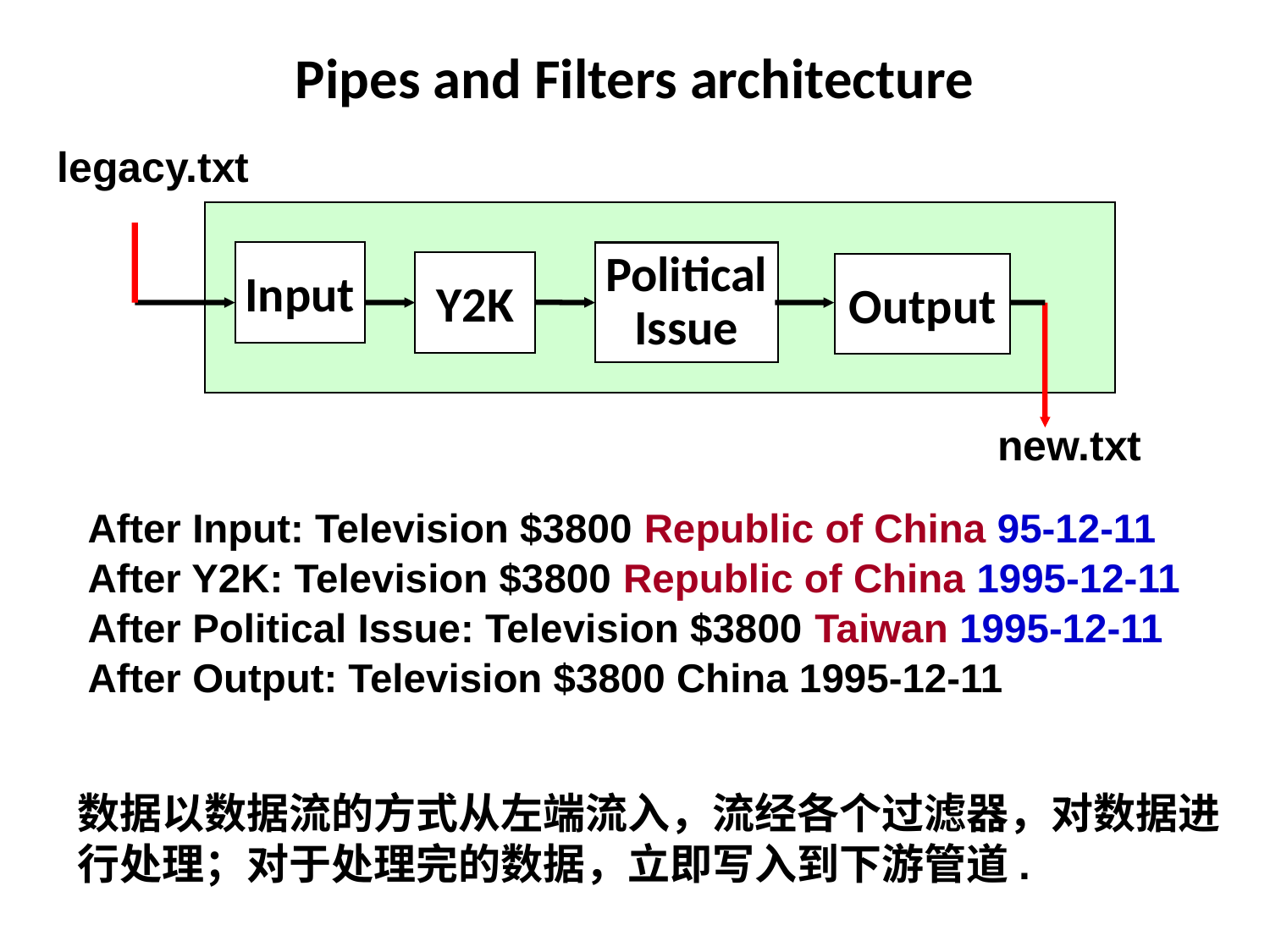

Pipes and Filters architecture
legacy.txt

Input
Political
Issue
Y2K
Output

new.txt
After Input: Television $3800 Republic of China 95-12-11
After Y2K: Television $3800 Republic of China 1995-12-11
After Political Issue: Television $3800 Taiwan 1995-12-11
After Output: Television $3800 China 1995-12-11
数据以数据流的方式从左端流入，流经各个过滤器，对数据进行处理；对于处理完的数据，立即写入到下游管道.